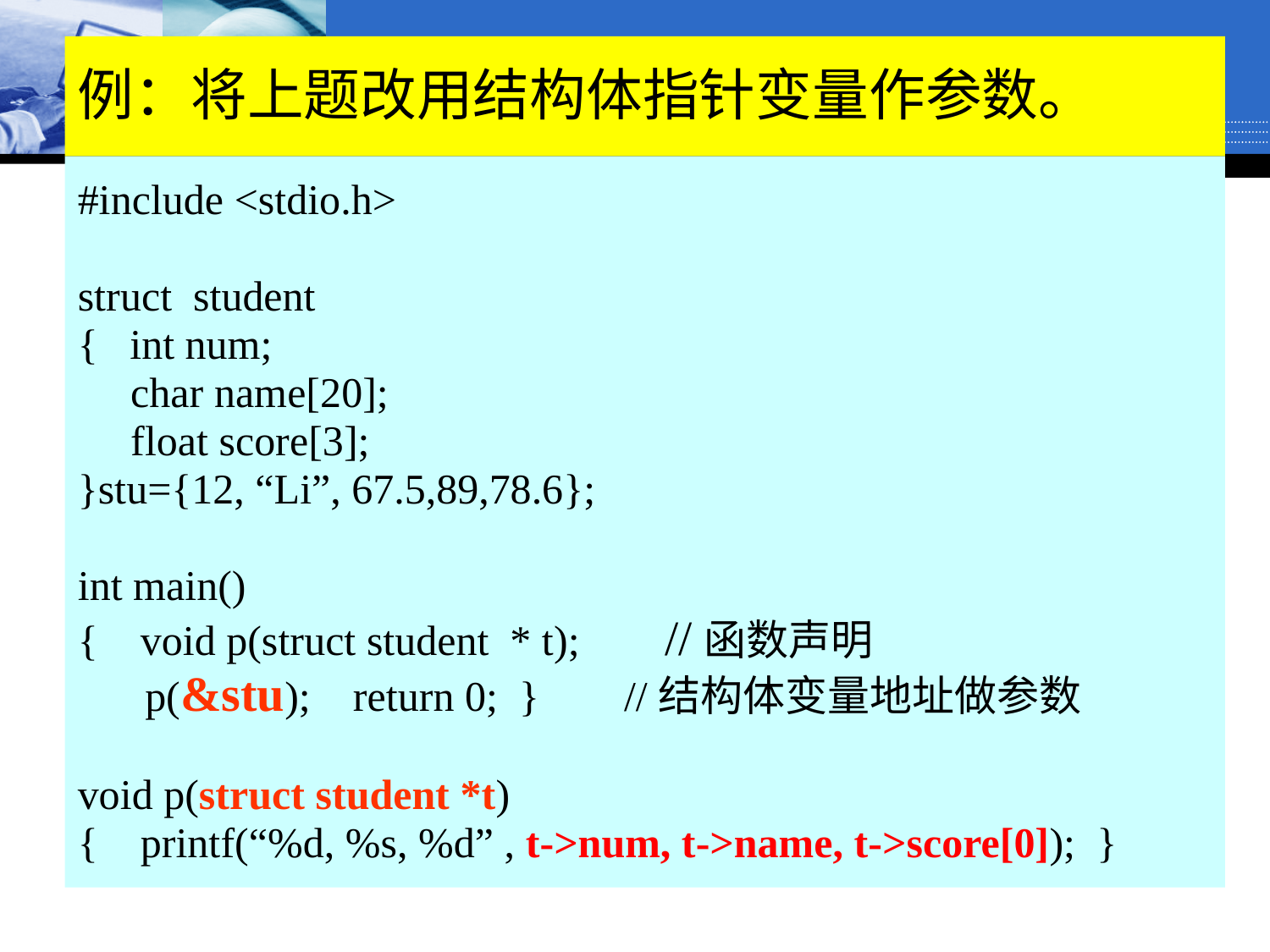

例：将上题改用结构体指针变量作参数。
#include <stdio.h>
struct  student
{   int num;
     char name[20];
     float score[3];
}stu={12, “Li”, 67.5,89,78.6};
int main()
{    void p(struct student  * t);        //函数声明
      p(&stu);    return 0;  }        //结构体变量地址做参数
void p(struct student *t)
{    printf(“%d, %s, %d” , t->num, t->name, t->score[0]);  }